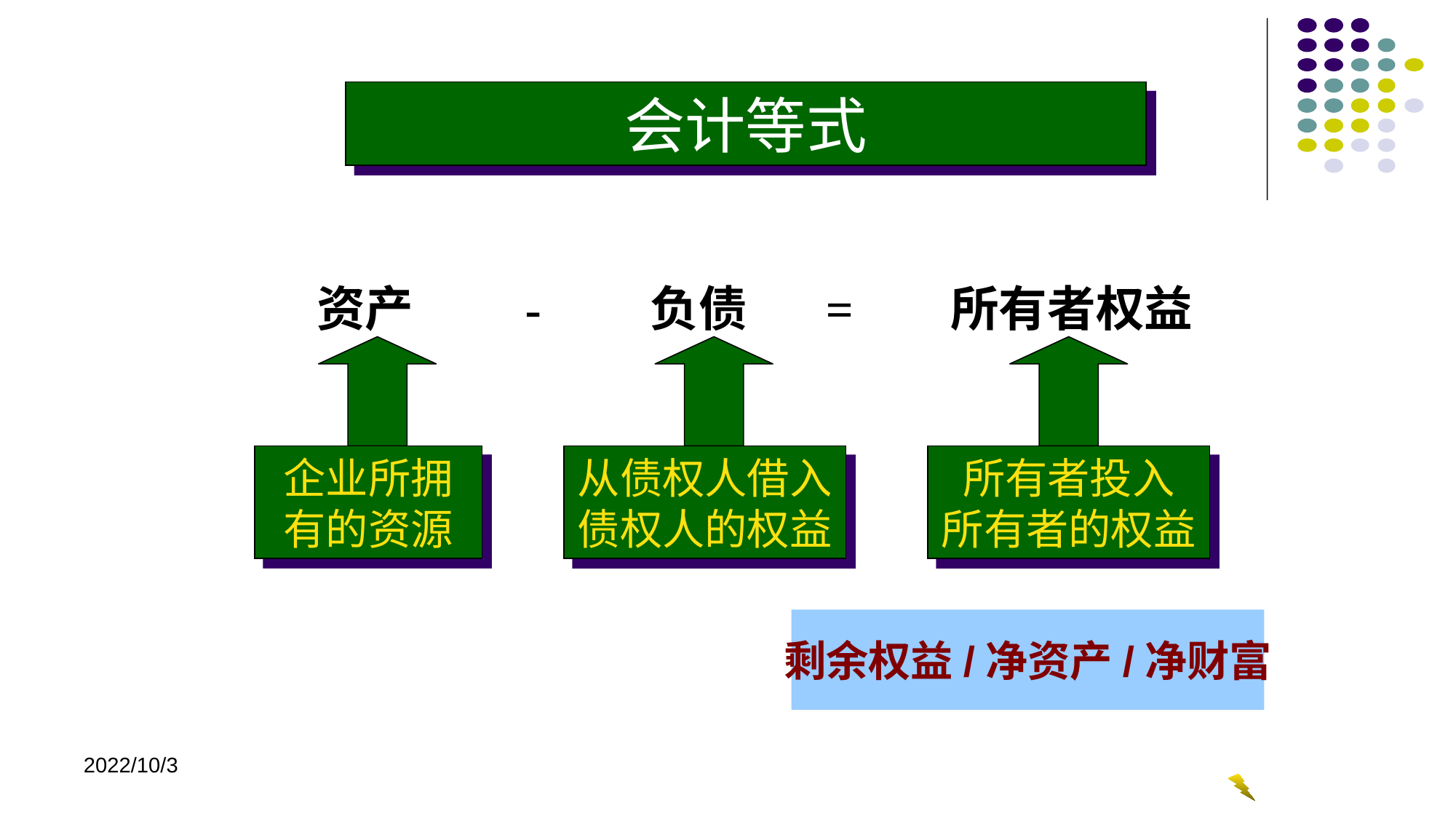

会计等式
资产         -        负债      =       所有者权益

企业所拥有的资源
从债权人借入债权人的权益
所有者投入 所有者的权益
剩余权益/净资产/净财富
2022/10/3